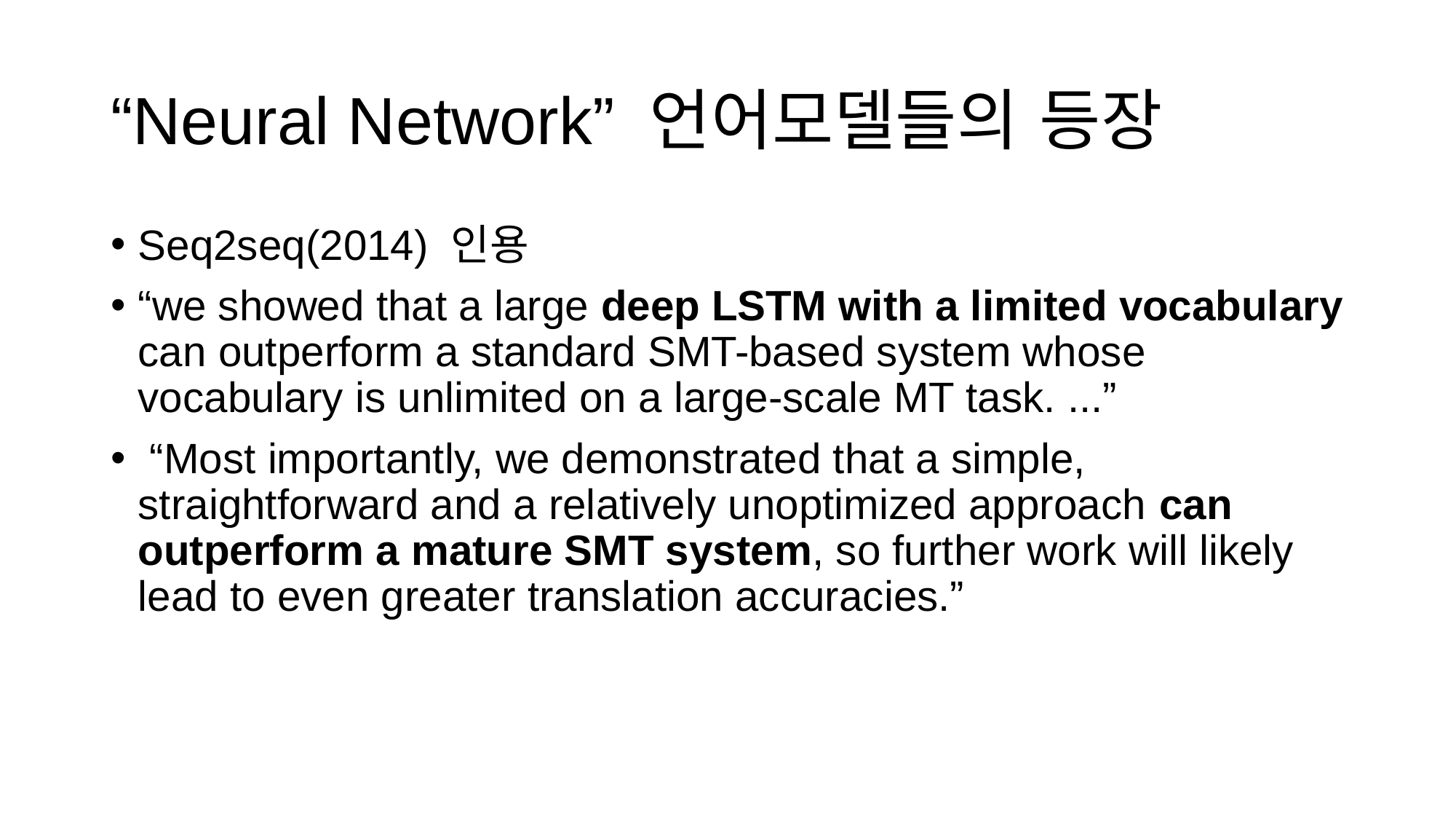

“Neural Network” 언어모델들의 등장
Seq2seq(2014) 인용
“we showed that a large deep LSTM with a limited vocabulary can outperform a standard SMT-based system whose vocabulary is unlimited on a large-scale MT task. ...”
 “Most importantly, we demonstrated that a simple, straightforward and a relatively unoptimized approach can outperform a mature SMT system, so further work will likely lead to even greater translation accuracies.”